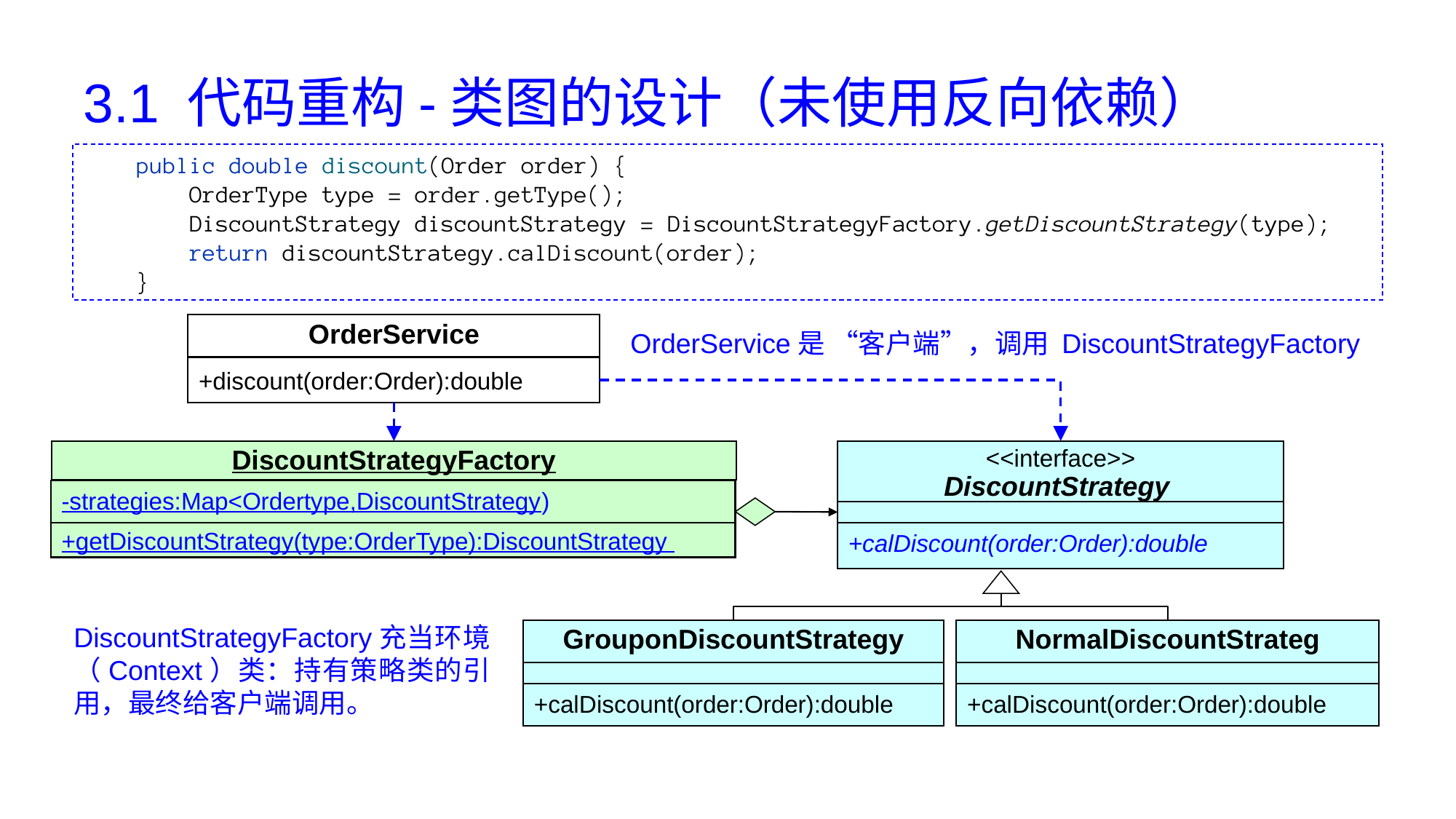

# 3.1 代码重构-类图的设计（未使用反向依赖）
    public double discount(Order order) {
        OrderType type = order.getType();
        DiscountStrategy discountStrategy = DiscountStrategyFactory.getDiscountStrategy(type);
        return discountStrategy.calDiscount(order);
    }
OrderService
+discount(order:Order):double
OrderService是 “客户端”，调用 DiscountStrategyFactory
<<interface>>
DiscountStrategy

+calDiscount(order:Order):double
DiscountStrategyFactory
-strategies:Map<Ordertype,DiscountStrategy)
+getDiscountStrategy(type:OrderType):DiscountStrategy

DiscountStrategyFactory充当环境（Context）类：持有策略类的引用，最终给客户端调用。
GrouponDiscountStrategy

+calDiscount(order:Order):double
NormalDiscountStrateg

+calDiscount(order:Order):double
28